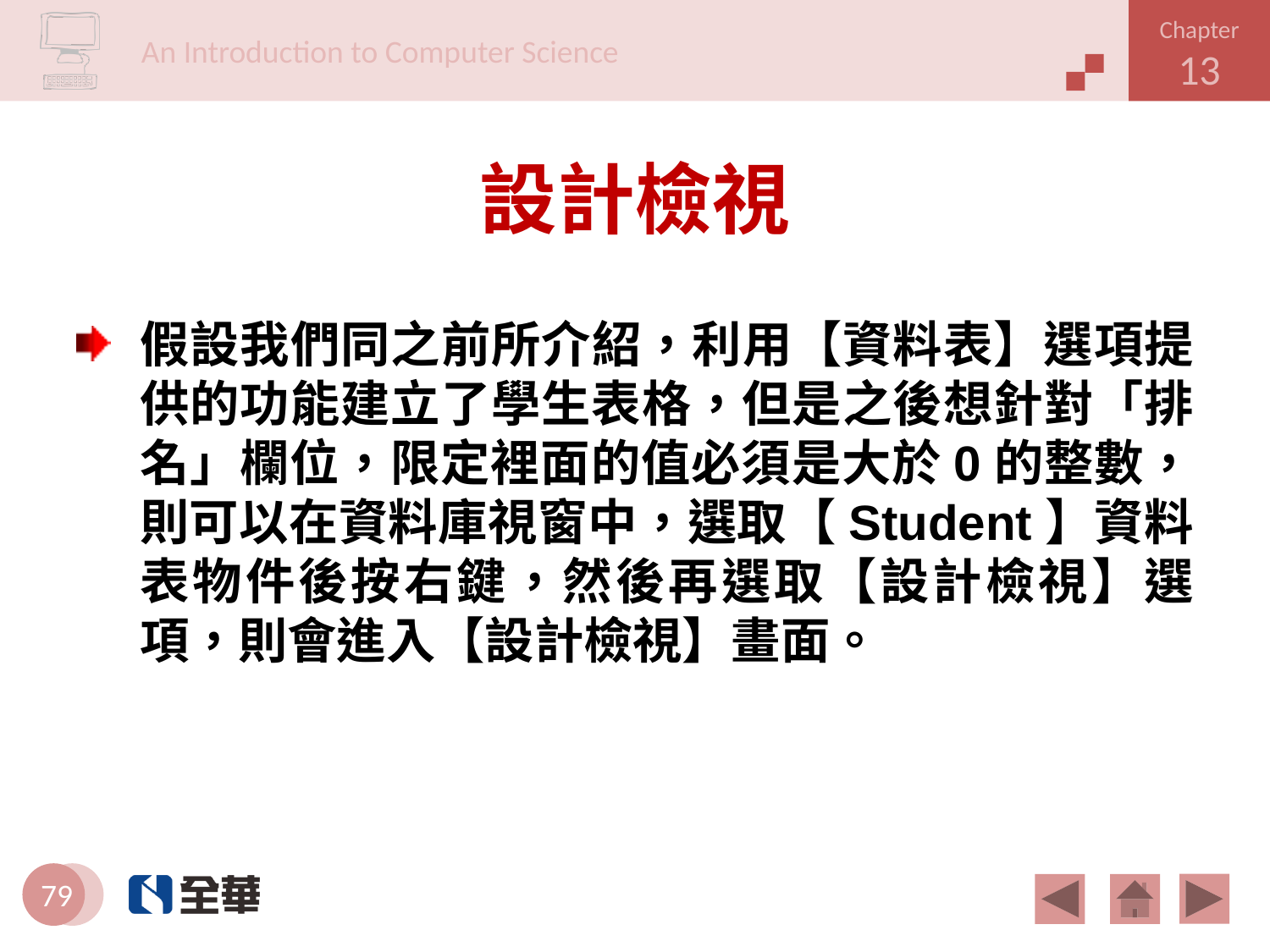

# 設計檢視
假設我們同之前所介紹，利用【資料表】選項提供的功能建立了學生表格，但是之後想針對「排名」欄位，限定裡面的值必須是大於0的整數，則可以在資料庫視窗中，選取【Student】資料表物件後按右鍵，然後再選取【設計檢視】選項，則會進入【設計檢視】畫面。